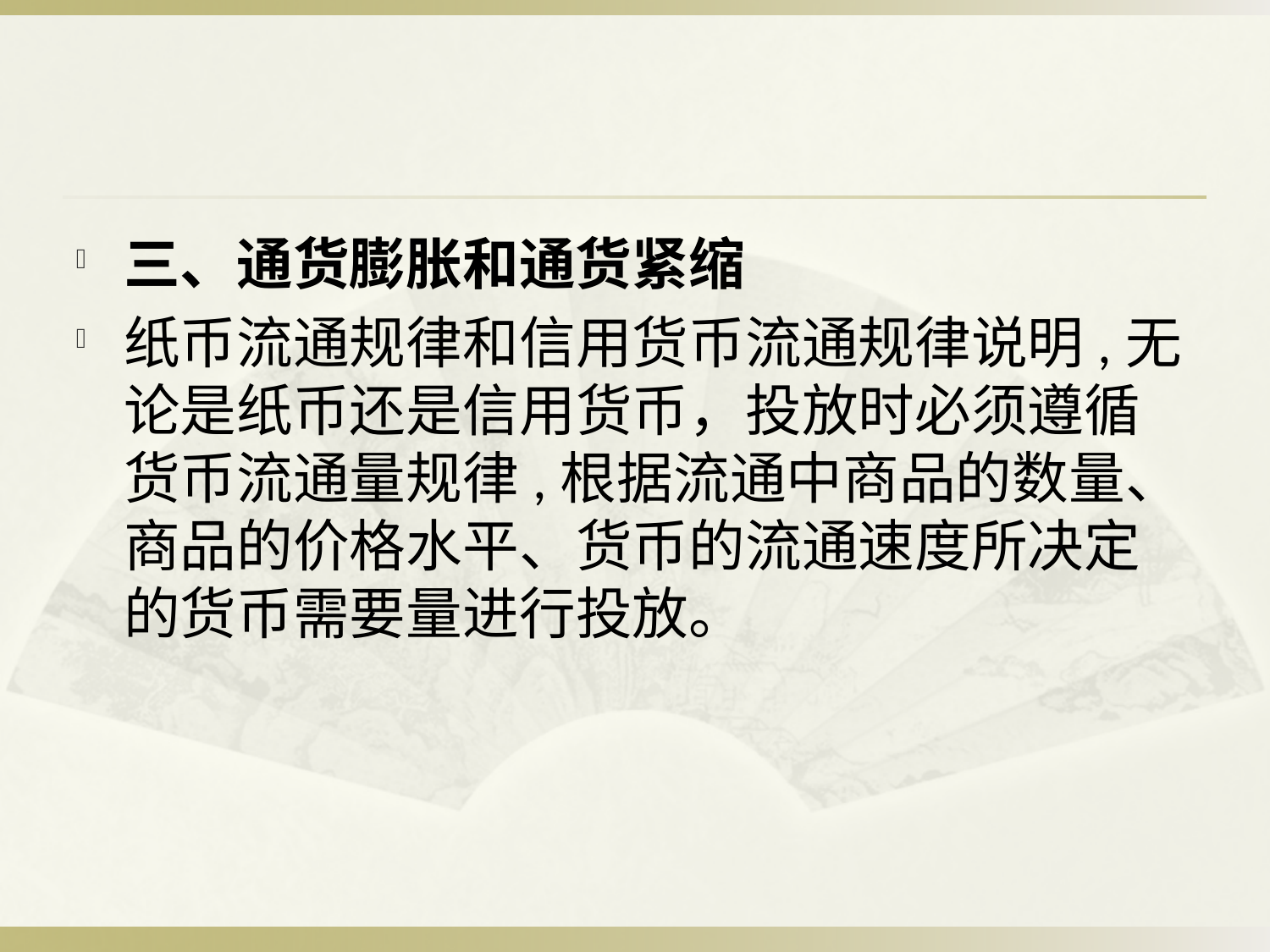

#
三、通货膨胀和通货紧缩
纸币流通规律和信用货币流通规律说明,无论是纸币还是信用货币，投放时必须遵循货币流通量规律,根据流通中商品的数量、商品的价格水平、货币的流通速度所决定的货币需要量进行投放。